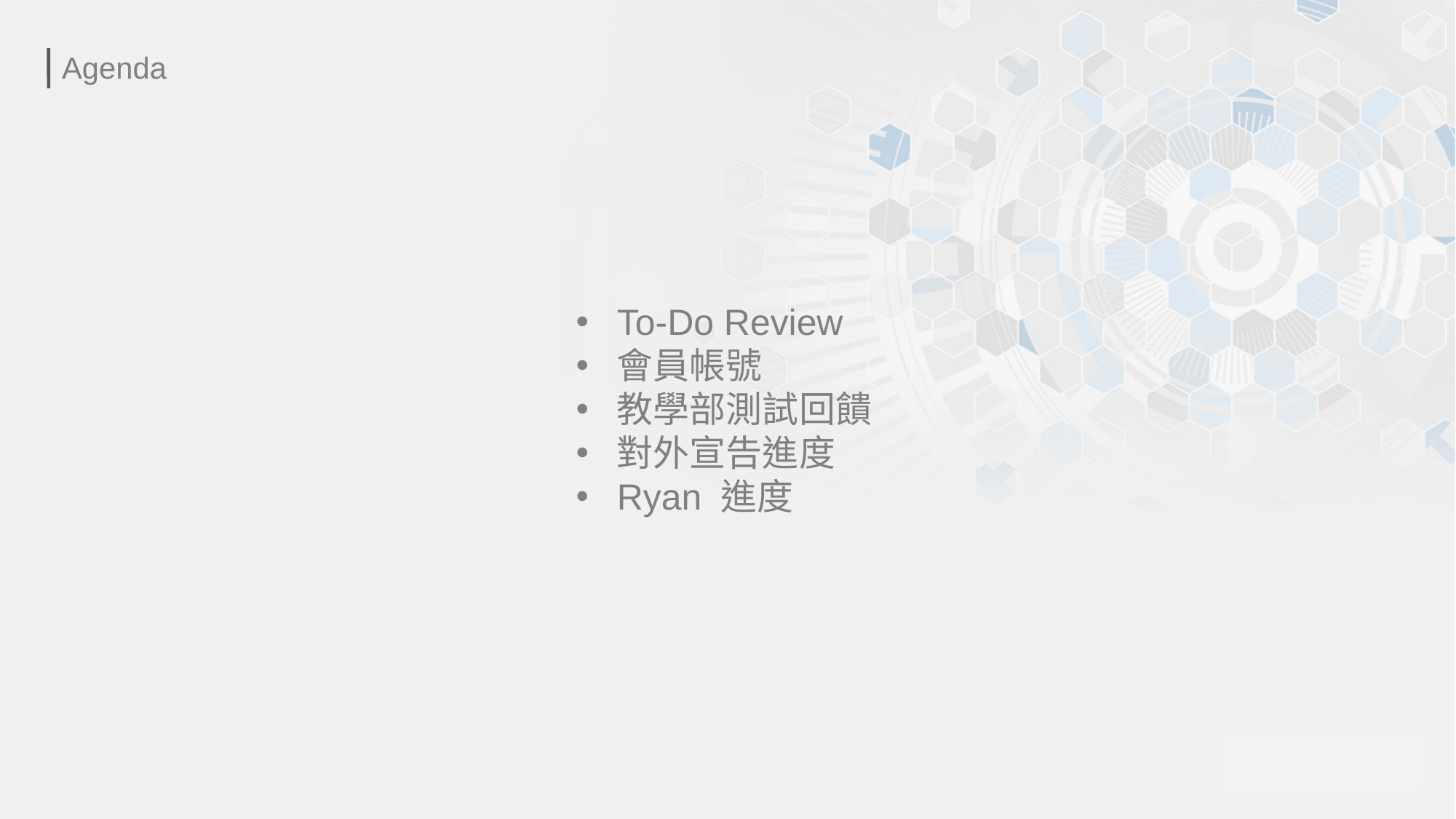

Agenda

To-Do Review
會員帳號
教學部測試回饋
對外宣告進度
Ryan 進度